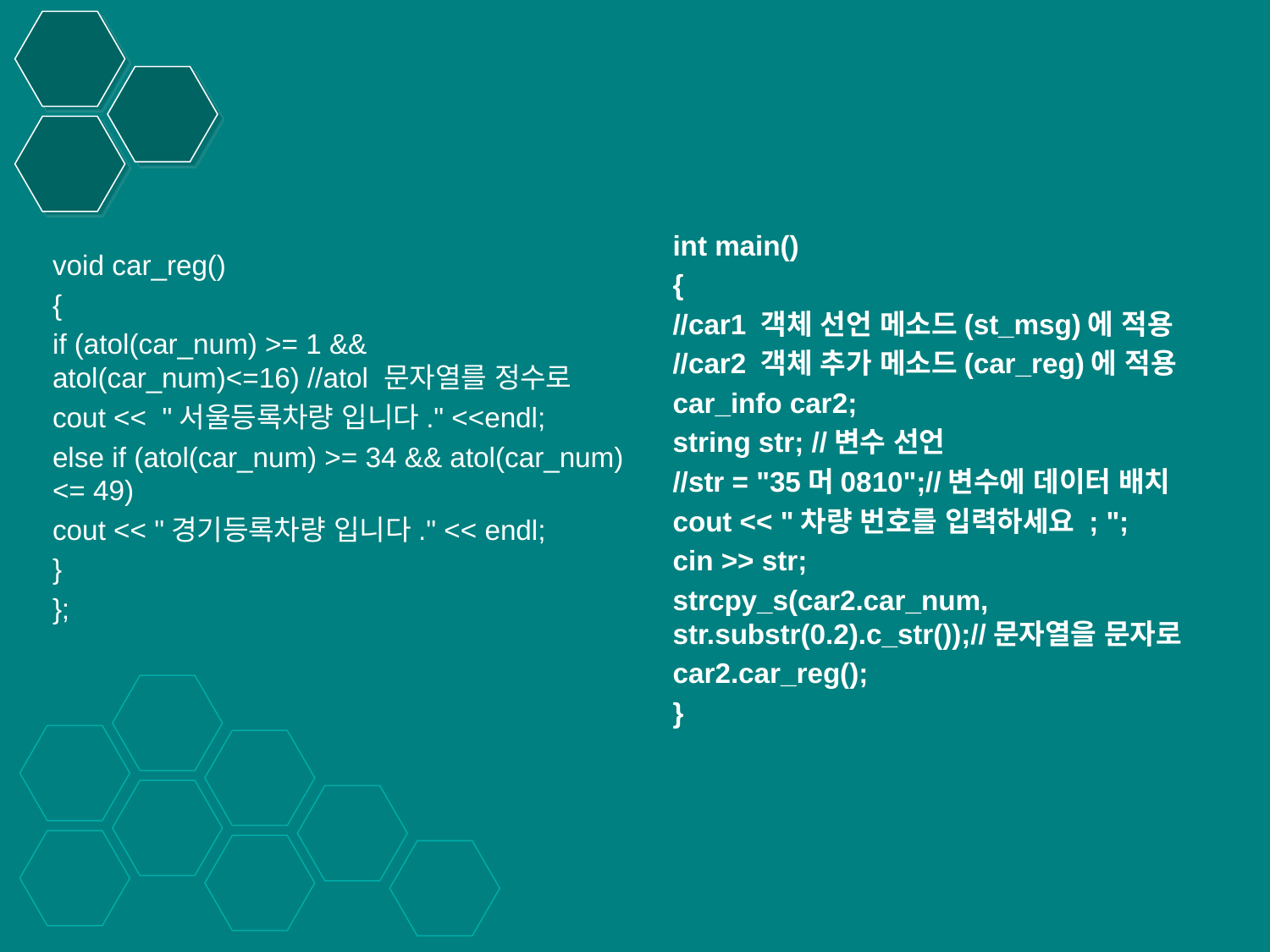

int main()
{
//car1 객체 선언 메소드(st_msg)에 적용
//car2 객체 추가 메소드(car_reg)에 적용
car_info car2;
string str; //변수 선언
//str = "35머0810";//변수에 데이터 배치
cout << "차량 번호를 입력하세요 ; ";
cin >> str;
strcpy_s(car2.car_num, str.substr(0.2).c_str());//문자열을 문자로
car2.car_reg();
}
void car_reg()
{
if (atol(car_num) >= 1 && atol(car_num)<=16) //atol 문자열를 정수로
cout <<  "서울등록차량 입니다." <<endl;
else if (atol(car_num) >= 34 && atol(car_num) <= 49)
cout << "경기등록차량 입니다." << endl;
}
};